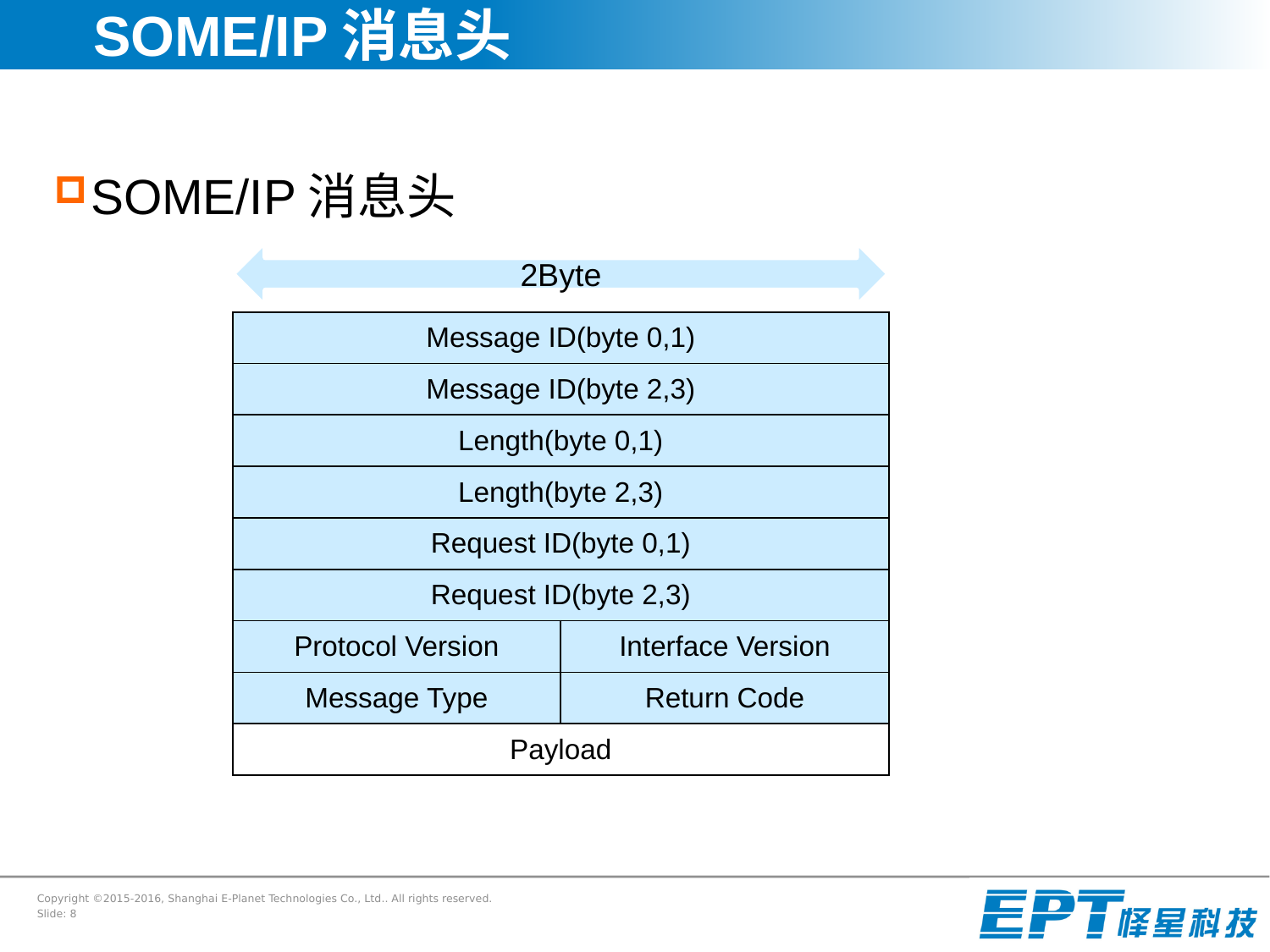

# SOME/IP消息头
SOME/IP消息头
2Byte
|  |  |
| --- | --- |
| Message ID(byte 0,1) |  |
| Message ID(byte 2,3) |  |
| Length(byte 0,1) |  |
| Length(byte 2,3) |  |
| Request ID(byte 0,1) |  |
| Request ID(byte 2,3) |  |
| Protocol Version | Interface Version |
| Message Type | Return Code |
| Payload |  |